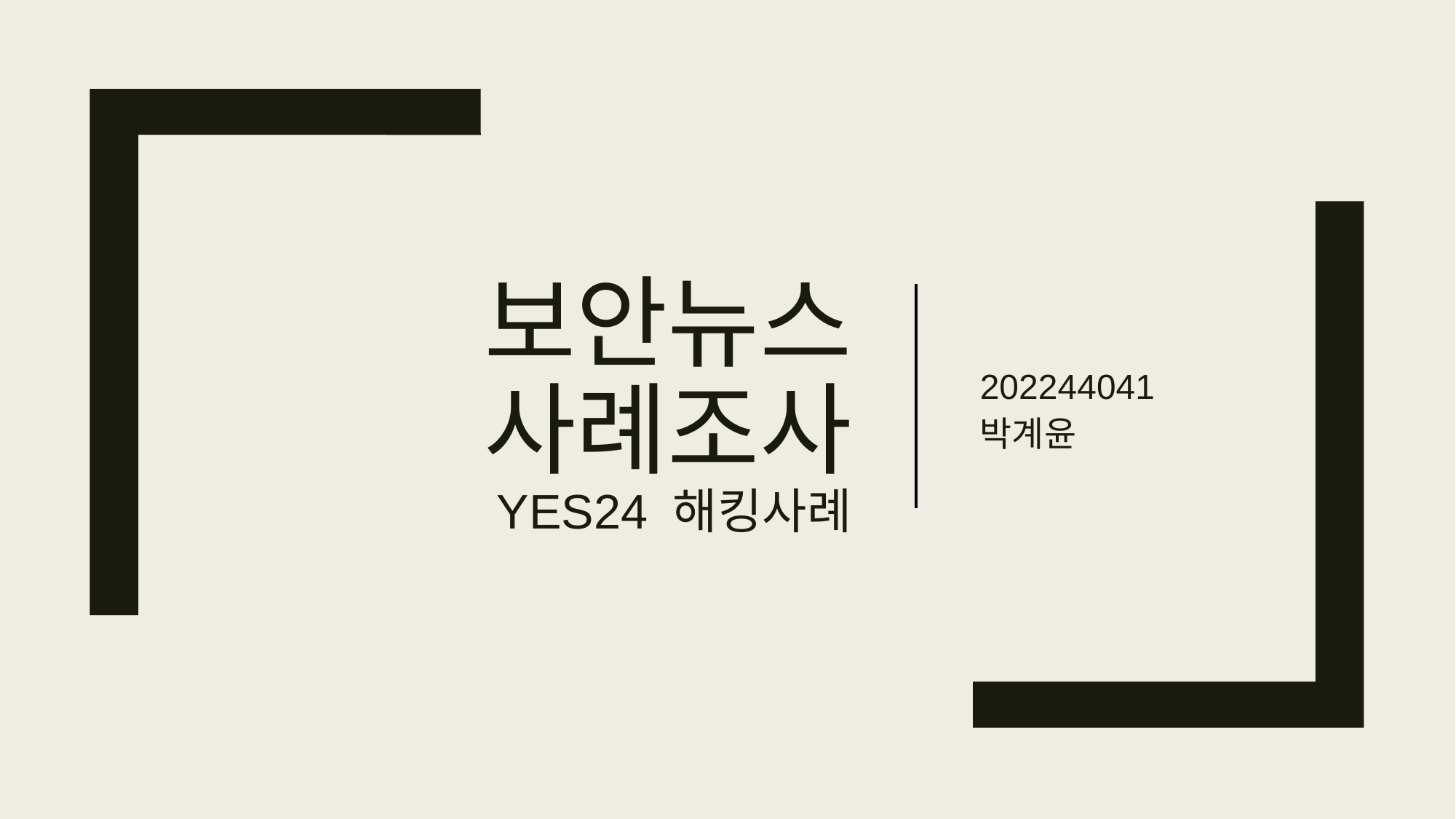

202244041 박계윤
# 보안뉴스 사례조사 yes24 해킹사례